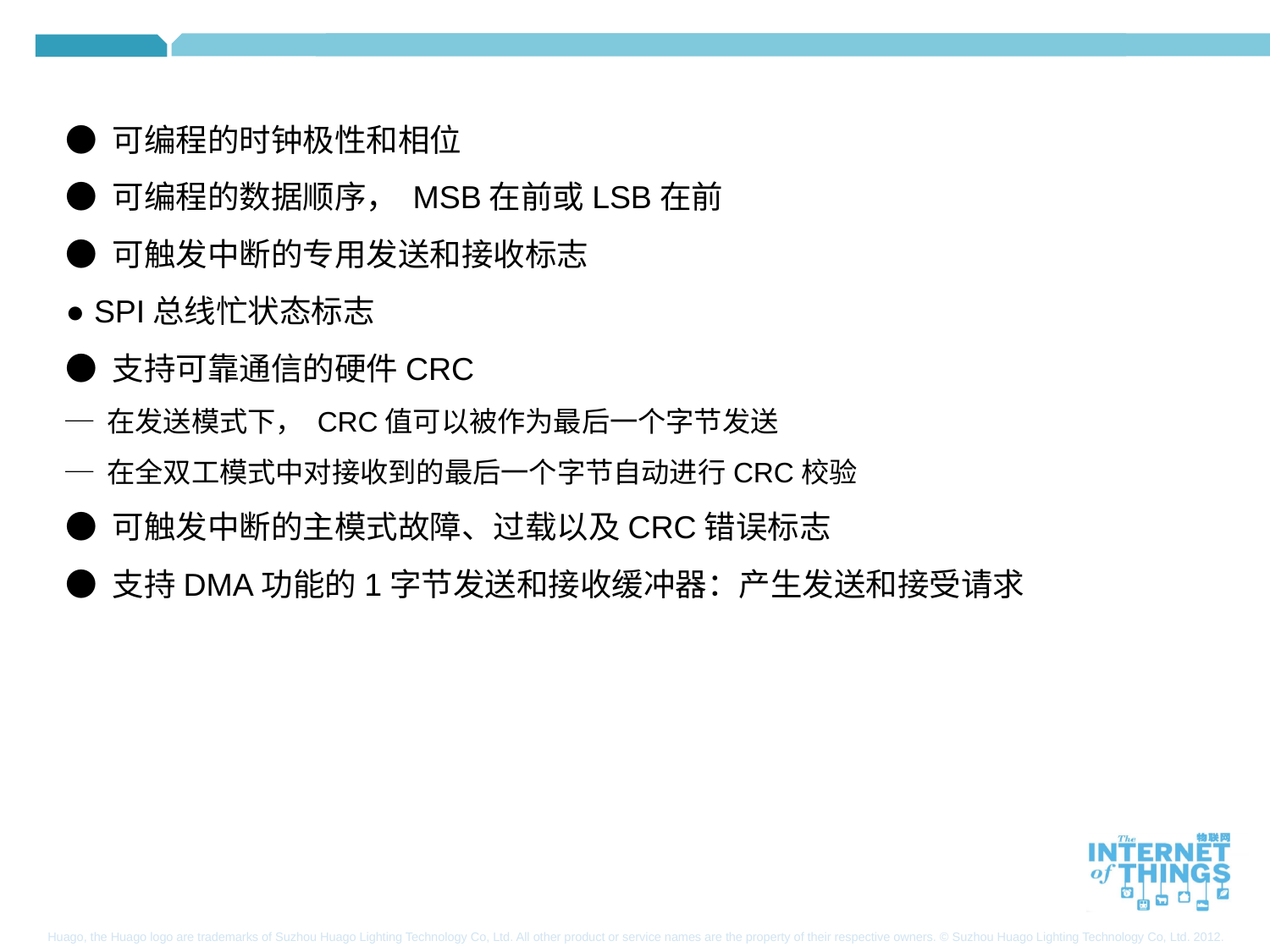

● 可编程的时钟极性和相位
● 可编程的数据顺序， MSB在前或LSB在前
● 可触发中断的专用发送和接收标志
● SPI总线忙状态标志
● 支持可靠通信的硬件CRC
─ 在发送模式下， CRC值可以被作为最后一个字节发送
─ 在全双工模式中对接收到的最后一个字节自动进行CRC校验
● 可触发中断的主模式故障、过载以及CRC错误标志
● 支持DMA功能的1字节发送和接收缓冲器：产生发送和接受请求